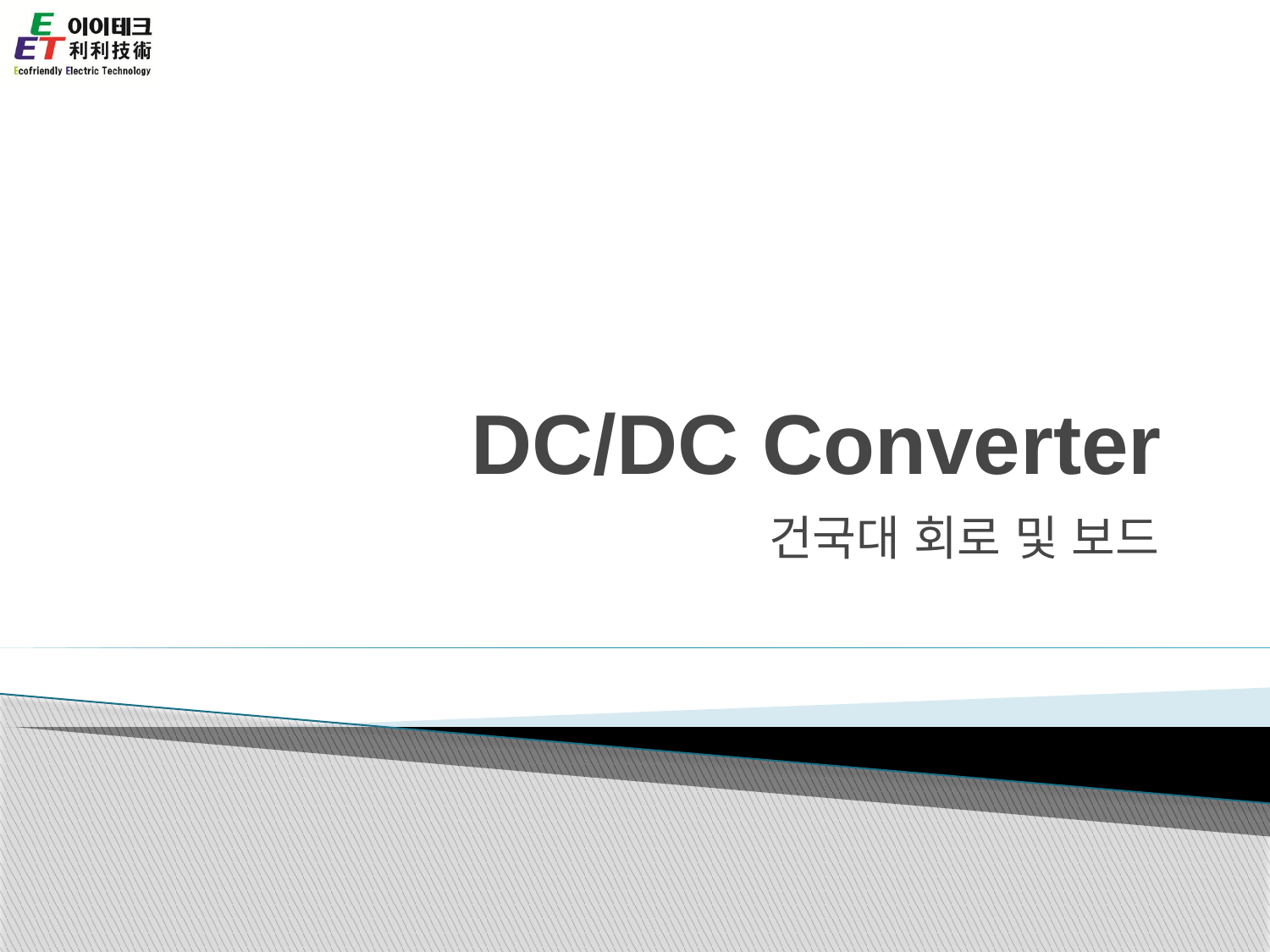

# DC/DC Converter
건국대 회로 및 보드